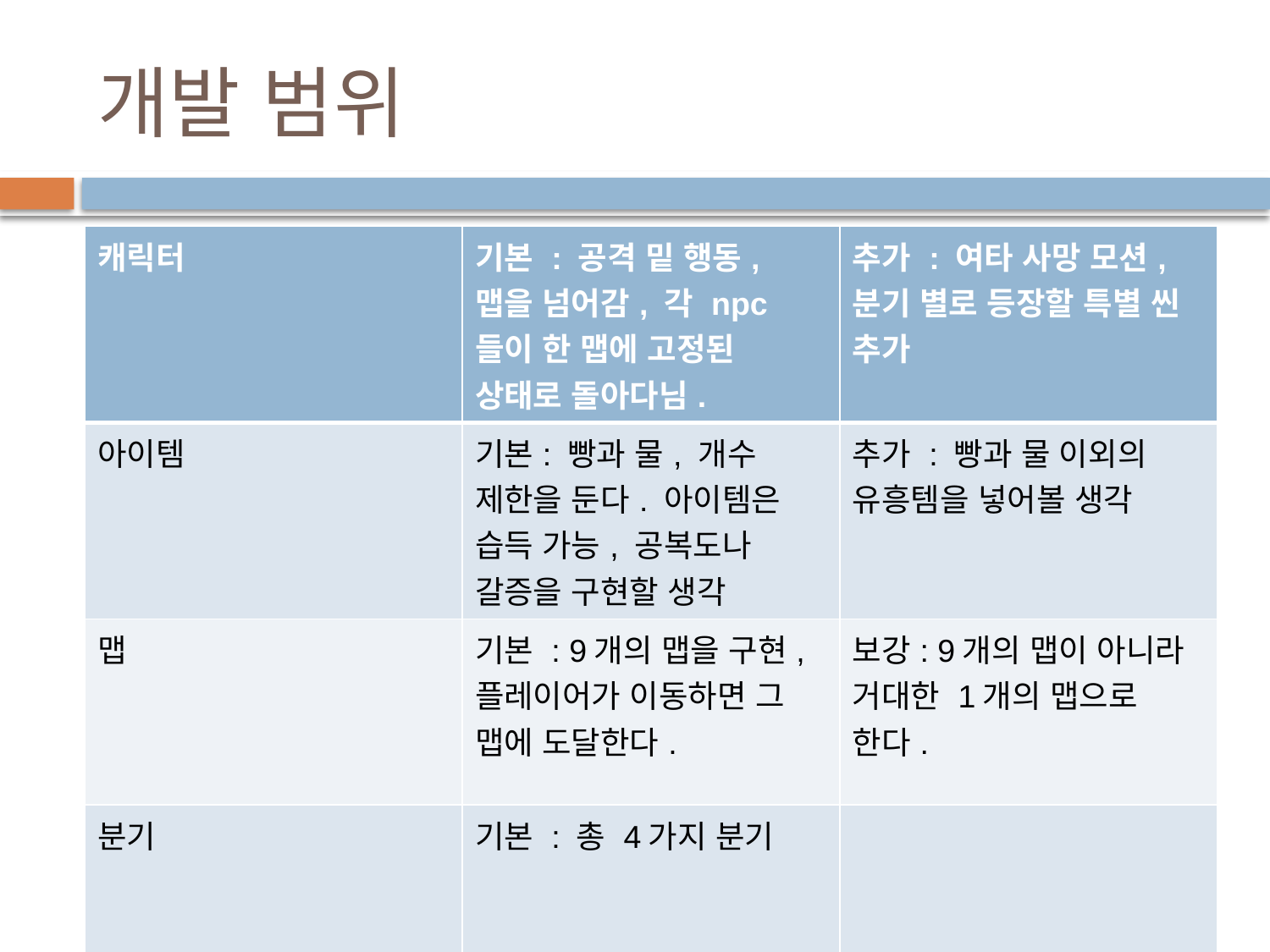

# 개발 범위
| 캐릭터 | 기본 : 공격 밑 행동, 맵을 넘어감, 각 npc들이 한 맵에 고정된 상태로 돌아다님. | 추가 : 여타 사망 모션, 분기 별로 등장할 특별 씬 추가 |
| --- | --- | --- |
| 아이템 | 기본: 빵과 물, 개수 제한을 둔다. 아이템은 습득 가능, 공복도나 갈증을 구현할 생각 | 추가 : 빵과 물 이외의 유흥템을 넣어볼 생각 |
| 맵 | 기본 : 9개의 맵을 구현, 플레이어가 이동하면 그 맵에 도달한다. | 보강: 9개의 맵이 아니라 거대한 1개의 맵으로 한다. |
| 분기 | 기본 : 총 4가지 분기 |  |